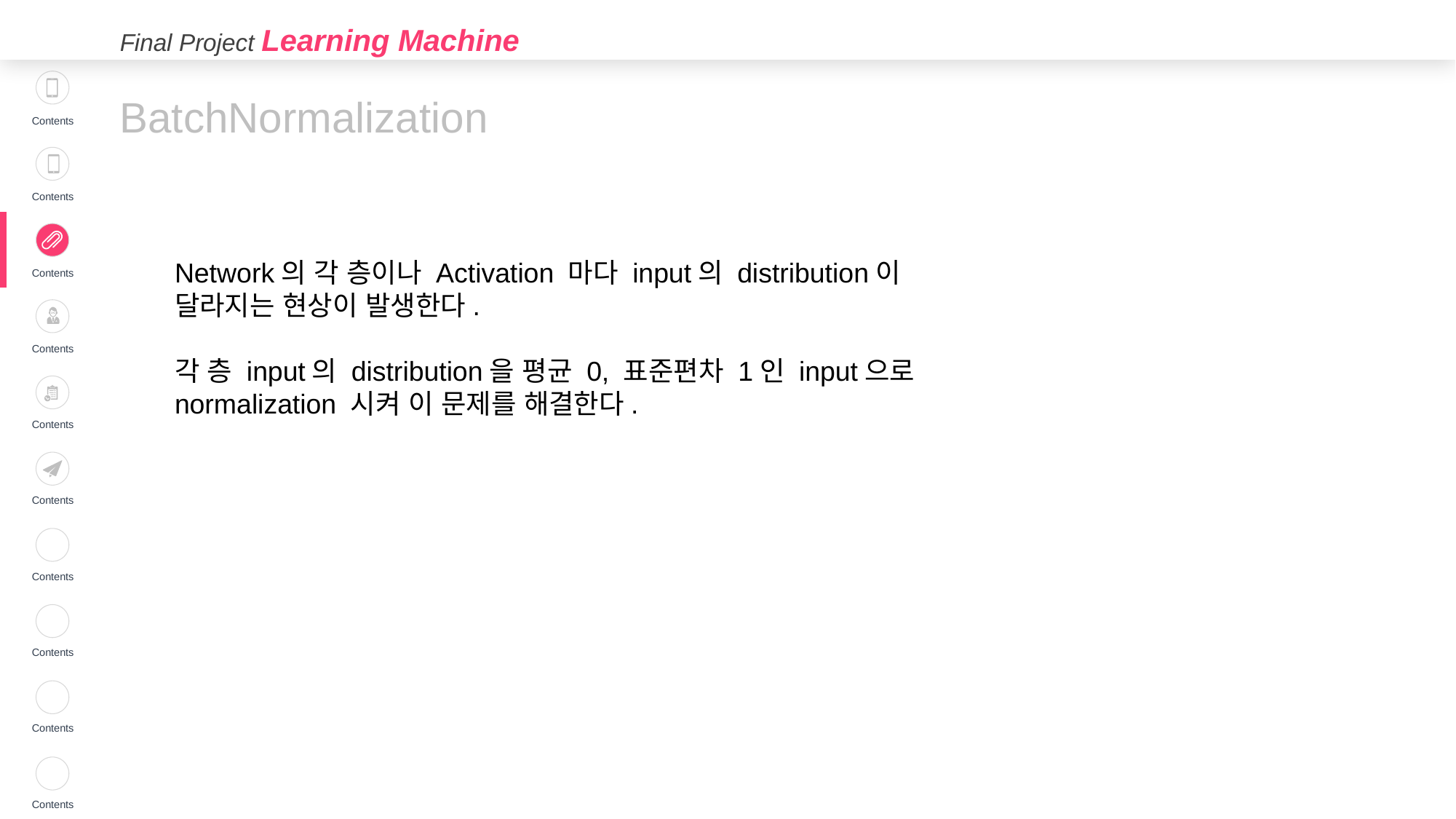

Final Project Learning Machine
|  | Contents |
| --- | --- |
|  | Contents |
|  | Contents |
|  | Contents |
|  | Contents |
|  | Contents |
|  | Contents |
|  | Contents |
|  | Contents |
|  | Contents |
BatchNormalization

Network의 각 층이나 Activation 마다 input의 distribution이 달라지는 현상이 발생한다.

각 층 input의 distribution을 평균 0, 표준편차 1인 input으로 normalization 시켜 이 문제를 해결한다.